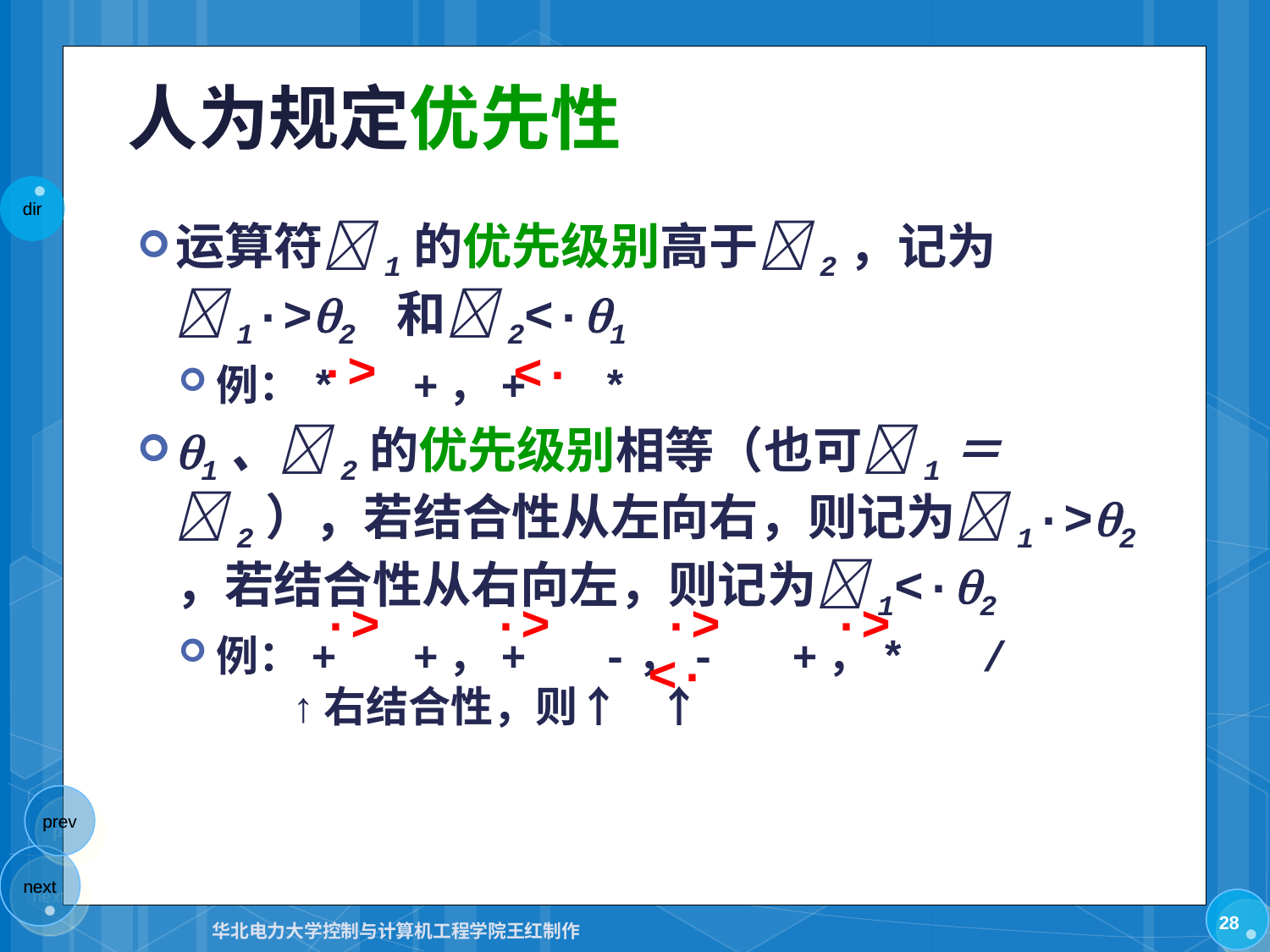

# 人为规定优先性
运算符θ1的优先级别高于θ2，记为θ1·>θ2 和θ2<·θ1
例：*   +，+   *
θ1、θ2的优先级别相等（也可θ1＝θ2），若结合性从左向右，则记为θ1·>θ2 ，若结合性从右向左，则记为θ1<·θ2
例：+   +，+   -，-   +，*   /
   ↑右结合性，则↑    ↑
·>
<·
·>
·>
·>
·>
<·
28
华北电力大学控制与计算机工程学院王红制作